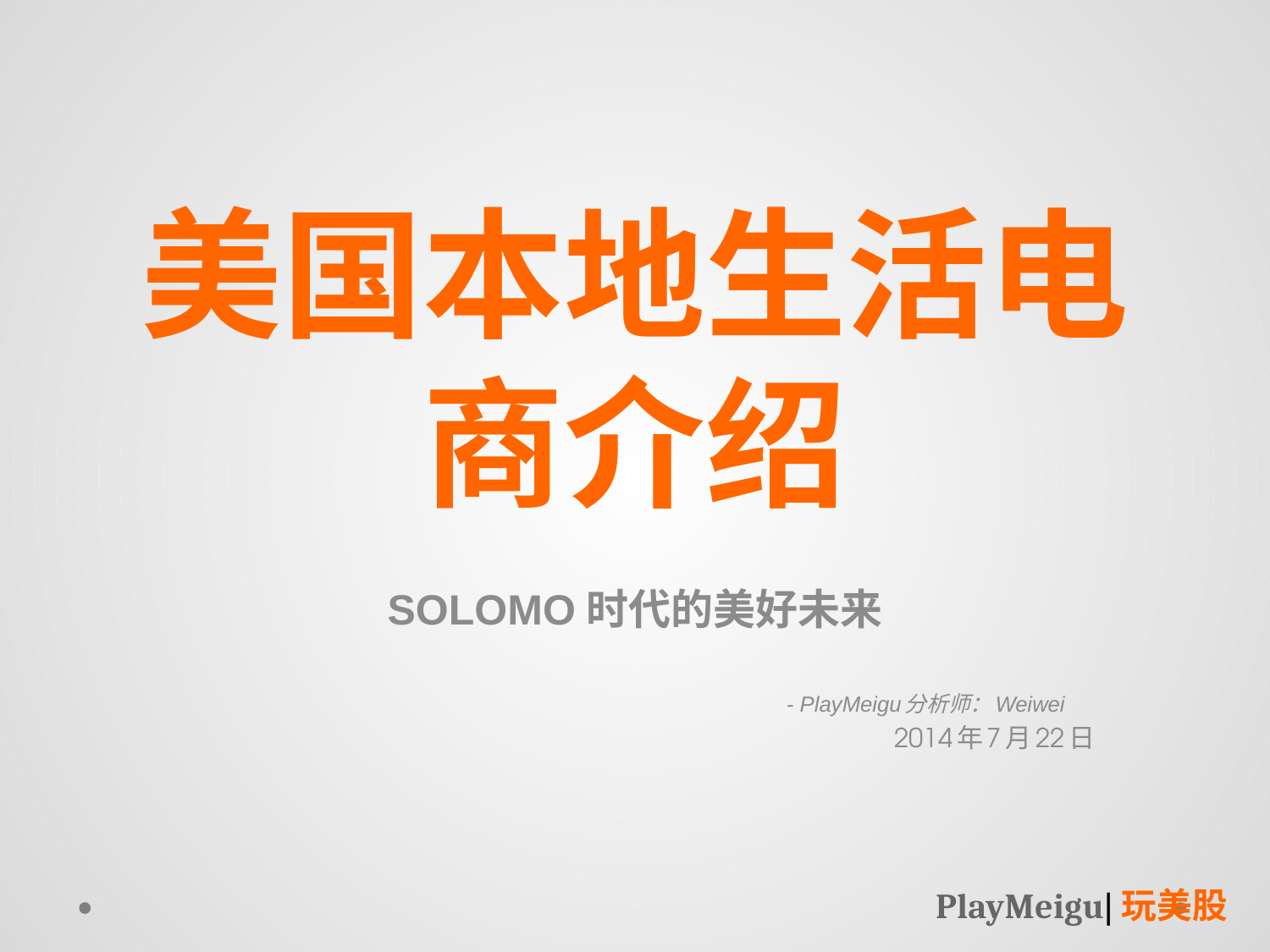

# 美国本地生活电商介绍
SOLOMO时代的美好未来

 - PlayMeigu分析师：Weiwei
                    2014年7月22日
PlayMeigu|玩美股